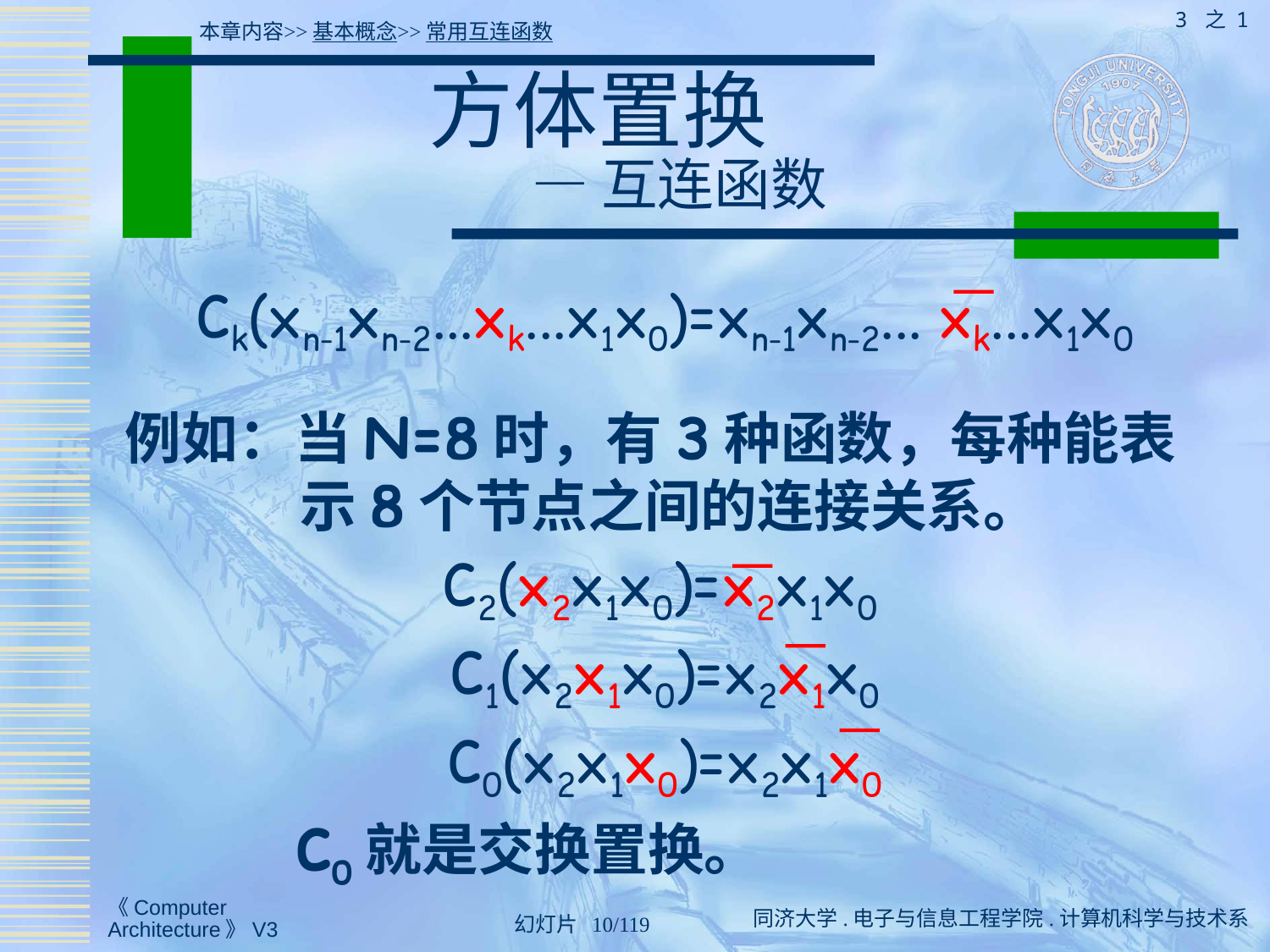

3 之 1
本章内容>>基本概念>>常用互连函数
# 方体置换 — 互连函数
Ck(xn-1xn-2...xk...x1x0)=xn-1xn-2... xk...x1x0
例如：当N=8时，有3种函数，每种能表示8个节点之间的连接关系。
C2(x2x1x0)=x2x1x0
C1(x2x1x0)=x2x1x0
C0(x2x1x0)=x2x1x0
       C0就是交换置换。